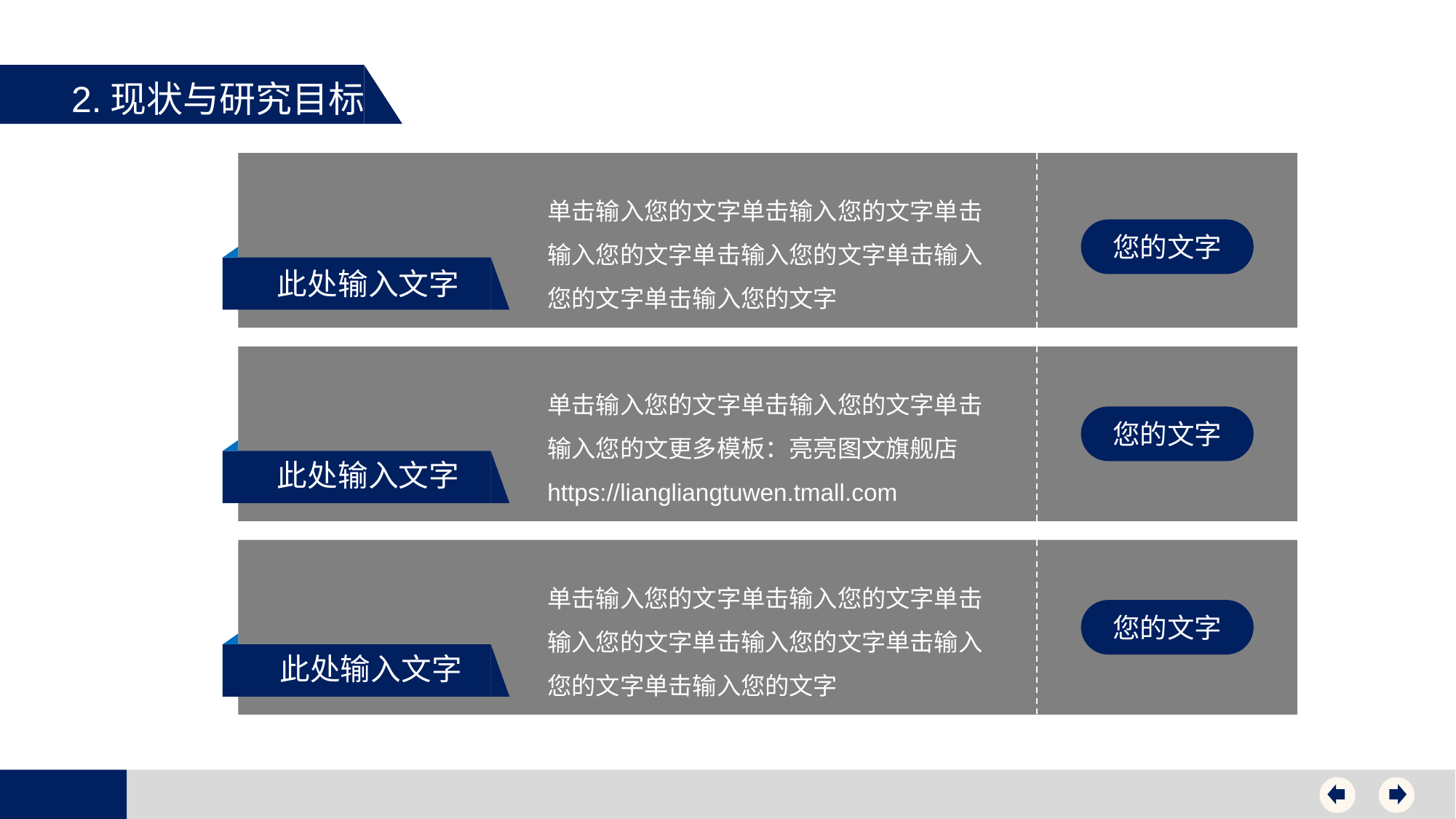

2.现状与研究目标

单击输入您的文字单击输入您的文字单击输入您的文字单击输入您的文字单击输入您的文字单击输入您的文字
您的文字

此处输入文字

单击输入您的文字单击输入您的文字单击输入您的文更多模板：亮亮图文旗舰店https://liangliangtuwen.tmall.com
您的文字

此处输入文字

单击输入您的文字单击输入您的文字单击输入您的文字单击输入您的文字单击输入您的文字单击输入您的文字
您的文字

此处输入文字